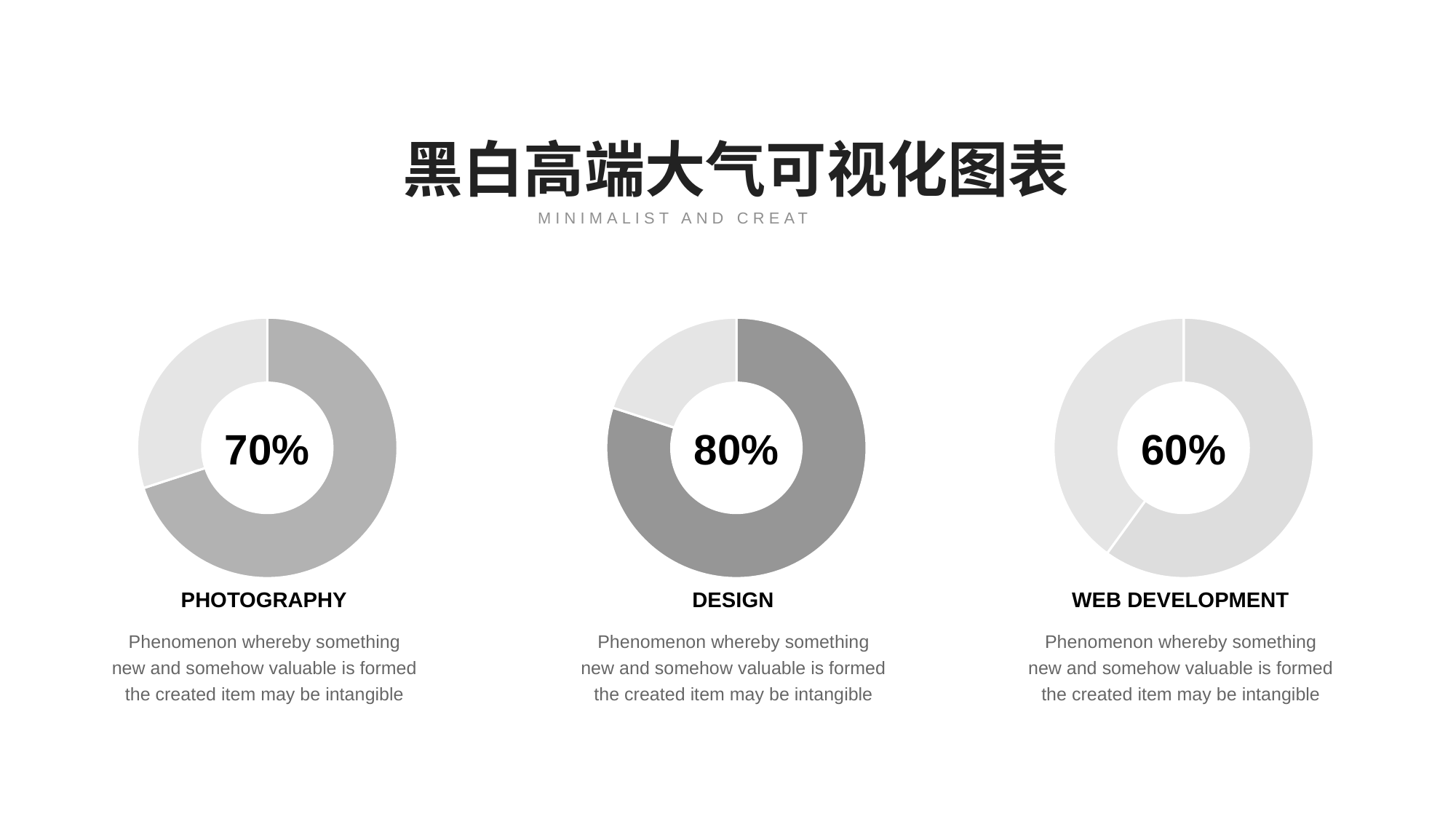

黑白高端大气可视化图表
MINIMALIST AND CREATIVE THEME

### Chart

| Category | Sales |
|---|---|
| 1 | 70.0 |
| 2 | 30.0 |

### Chart

| Category | Sales |
|---|---|
| 1 | 80.0 |
| 2 | 20.0 |

### Chart

| Category | Sales |
|---|---|
| 1 | 60.0 |
| 2 | 40.0 |
70%
80%
60%
PHOTOGRAPHY
DESIGN
WEB DEVELOPMENT
Phenomenon whereby something new and somehow valuable is formed the created item may be intangible
Phenomenon whereby something new and somehow valuable is formed the created item may be intangible
Phenomenon whereby something new and somehow valuable is formed the created item may be intangible